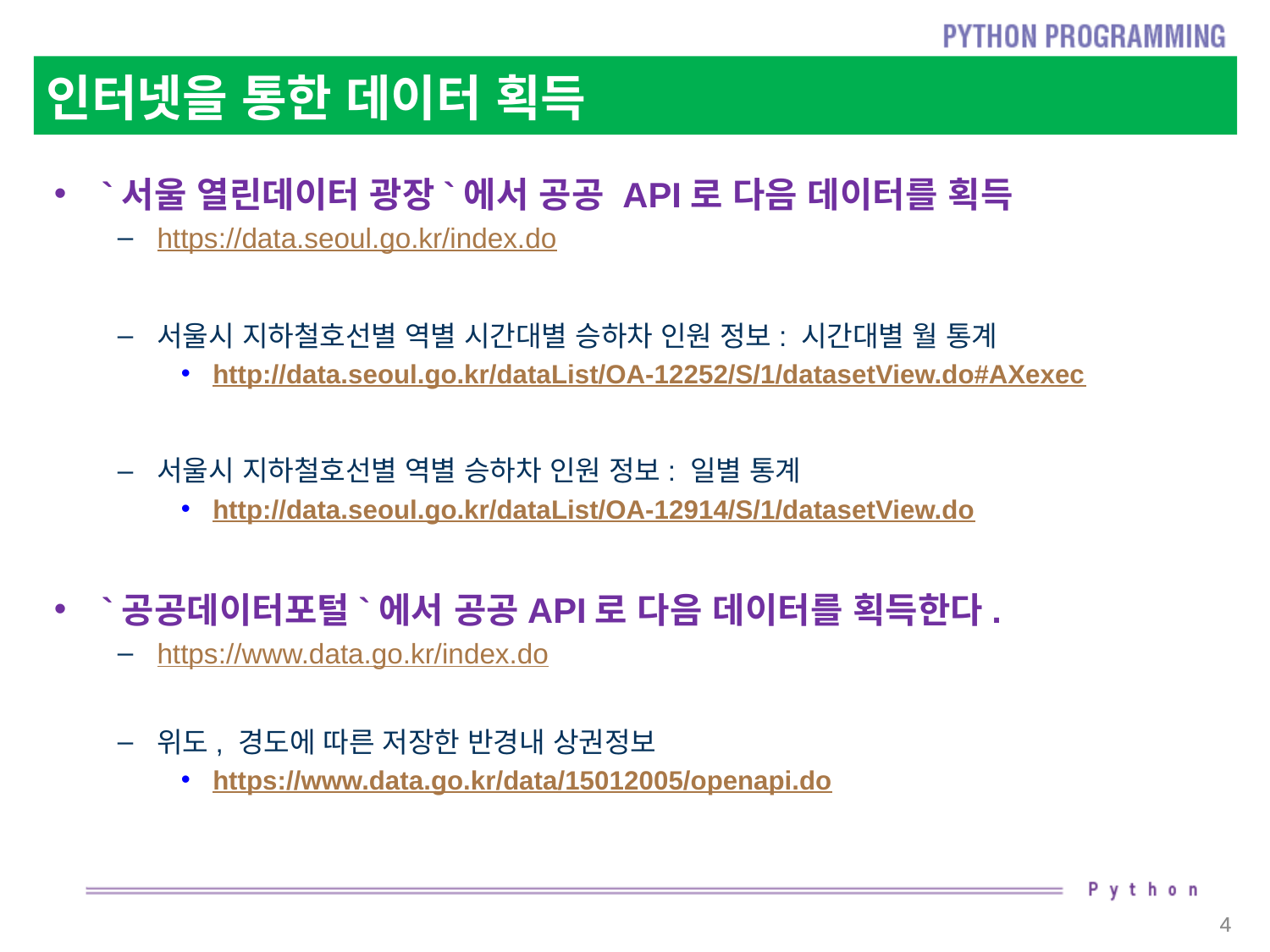

# 인터넷을 통한 데이터 획득
`서울 열린데이터 광장`에서 공공 API로 다음 데이터를 획득
https://data.seoul.go.kr/index.do

서울시 지하철호선별 역별 시간대별 승하차 인원 정보: 시간대별 월 통계
http://data.seoul.go.kr/dataList/OA-12252/S/1/datasetView.do#AXexec

서울시 지하철호선별 역별 승하차 인원 정보: 일별 통계
http://data.seoul.go.kr/dataList/OA-12914/S/1/datasetView.do

`공공데이터포털`에서 공공API로 다음 데이터를 획득한다.
https://www.data.go.kr/index.do

위도, 경도에 따른 저장한 반경내 상권정보
https://www.data.go.kr/data/15012005/openapi.do

4